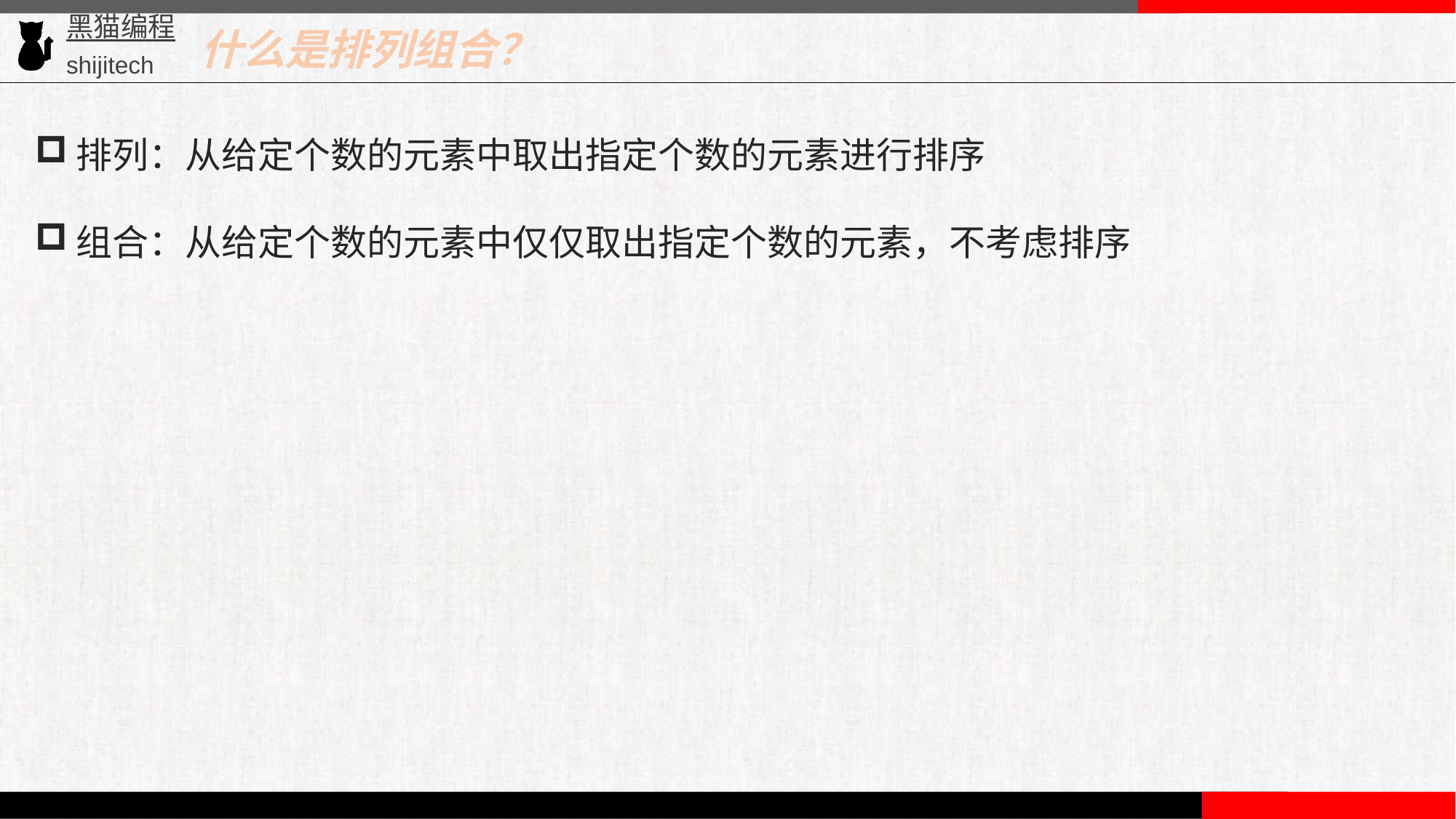

什么是排列组合？

排列：从给定个数的元素中取出指定个数的元素进行排序

组合：从给定个数的元素中仅仅取出指定个数的元素，不考虑排序